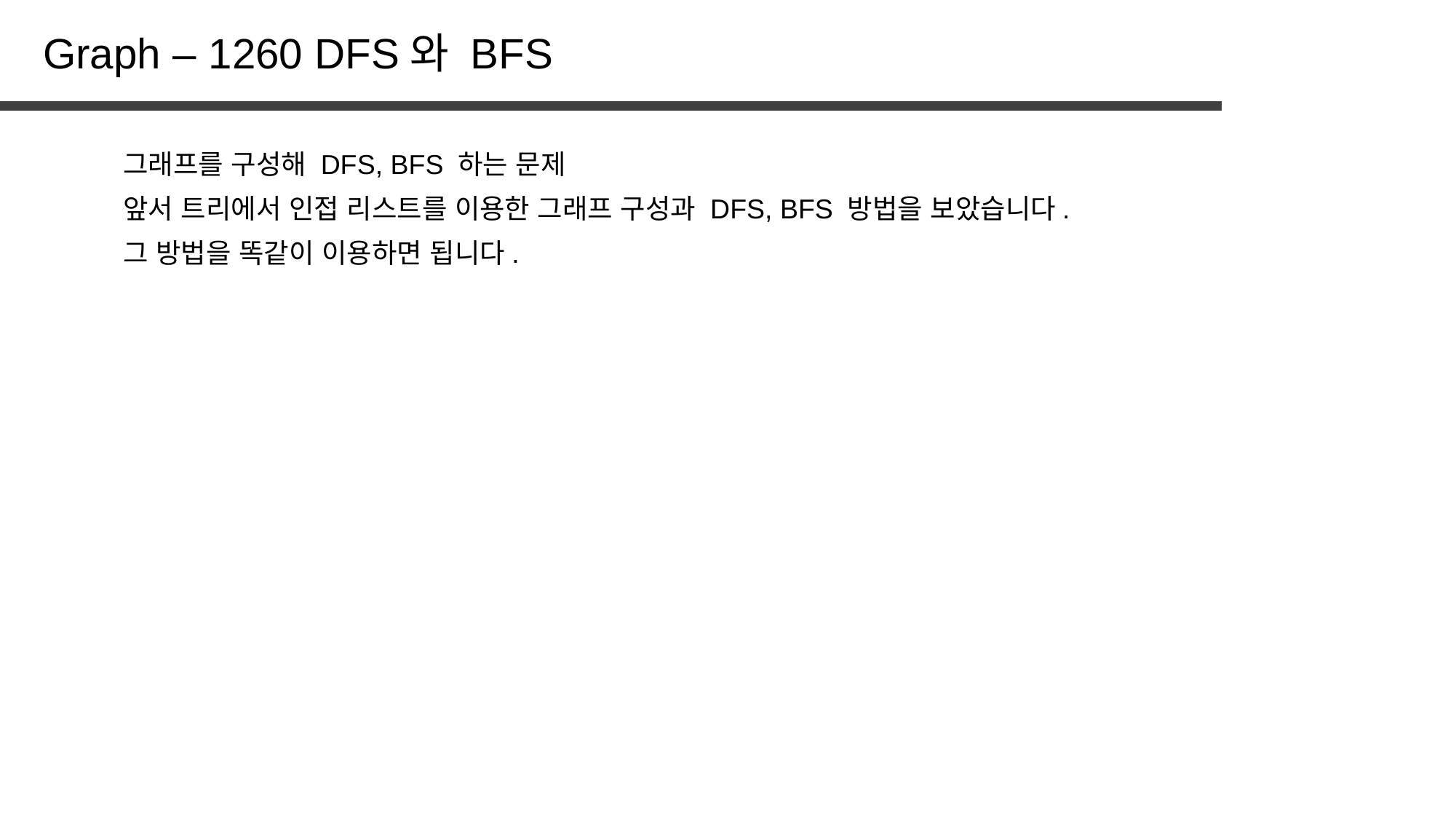

Graph – 1260 DFS와 BFS
그래프를 구성해 DFS, BFS 하는 문제
앞서 트리에서 인접 리스트를 이용한 그래프 구성과 DFS, BFS 방법을 보았습니다.
그 방법을 똑같이 이용하면 됩니다.